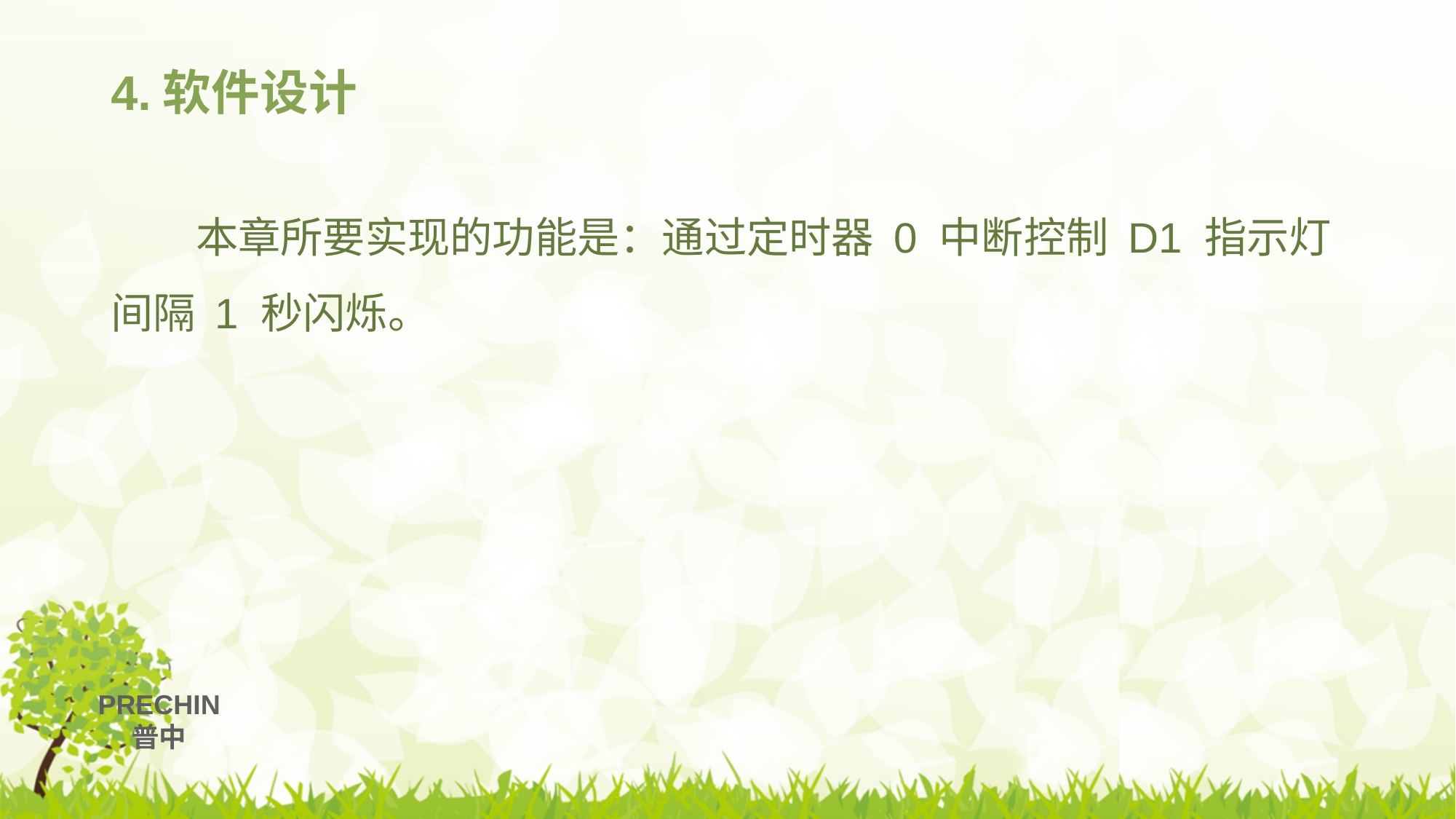

# 4.软件设计
本章所要实现的功能是：通过定时器 0 中断控制 D1 指示灯间隔 1 秒闪烁。